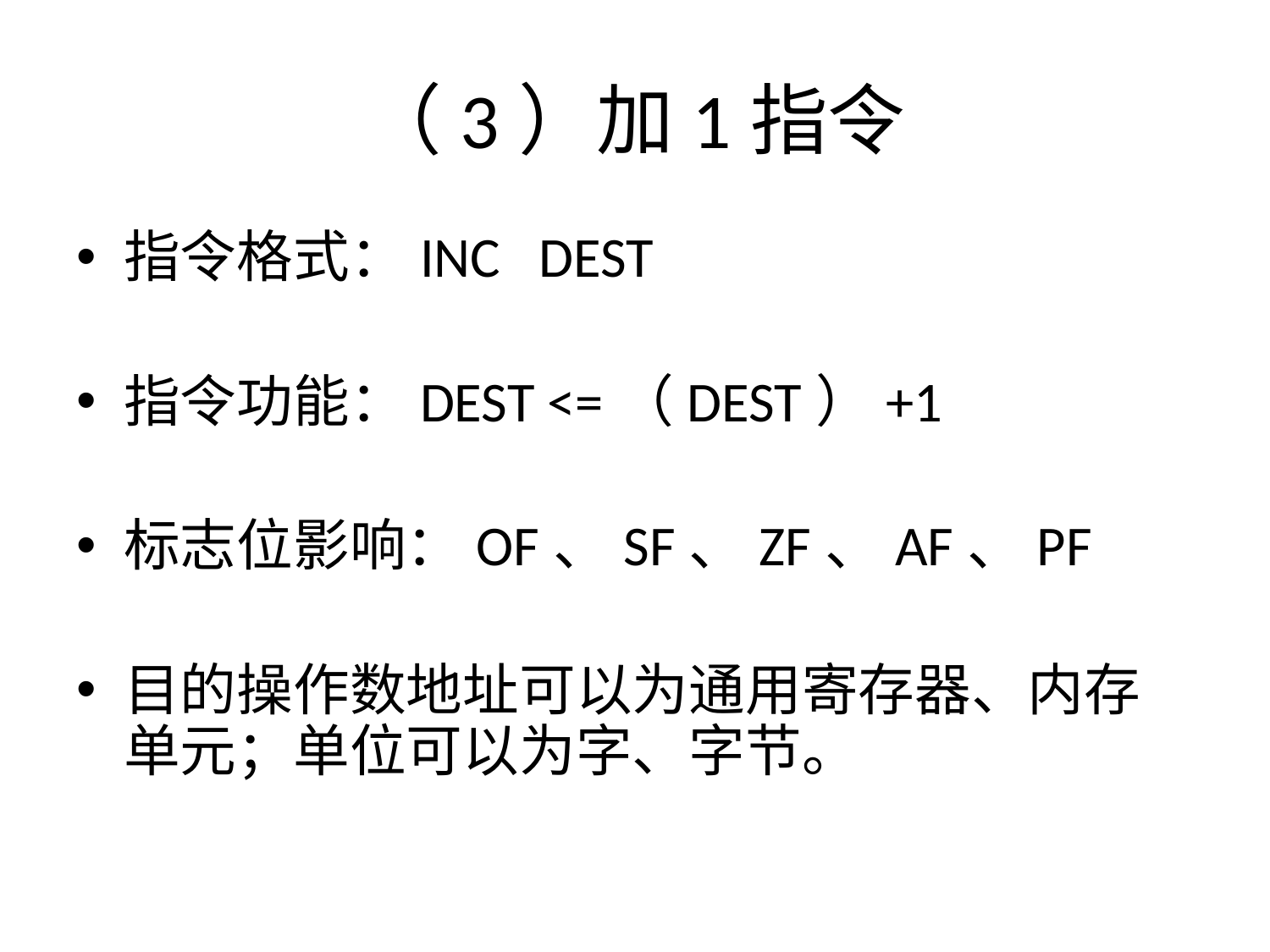

# （3）加1指令
指令格式：INC   DEST

指令功能：DEST <=（DEST）+1

标志位影响：OF、SF、ZF、AF、PF

目的操作数地址可以为通用寄存器、内存单元；单位可以为字、字节。